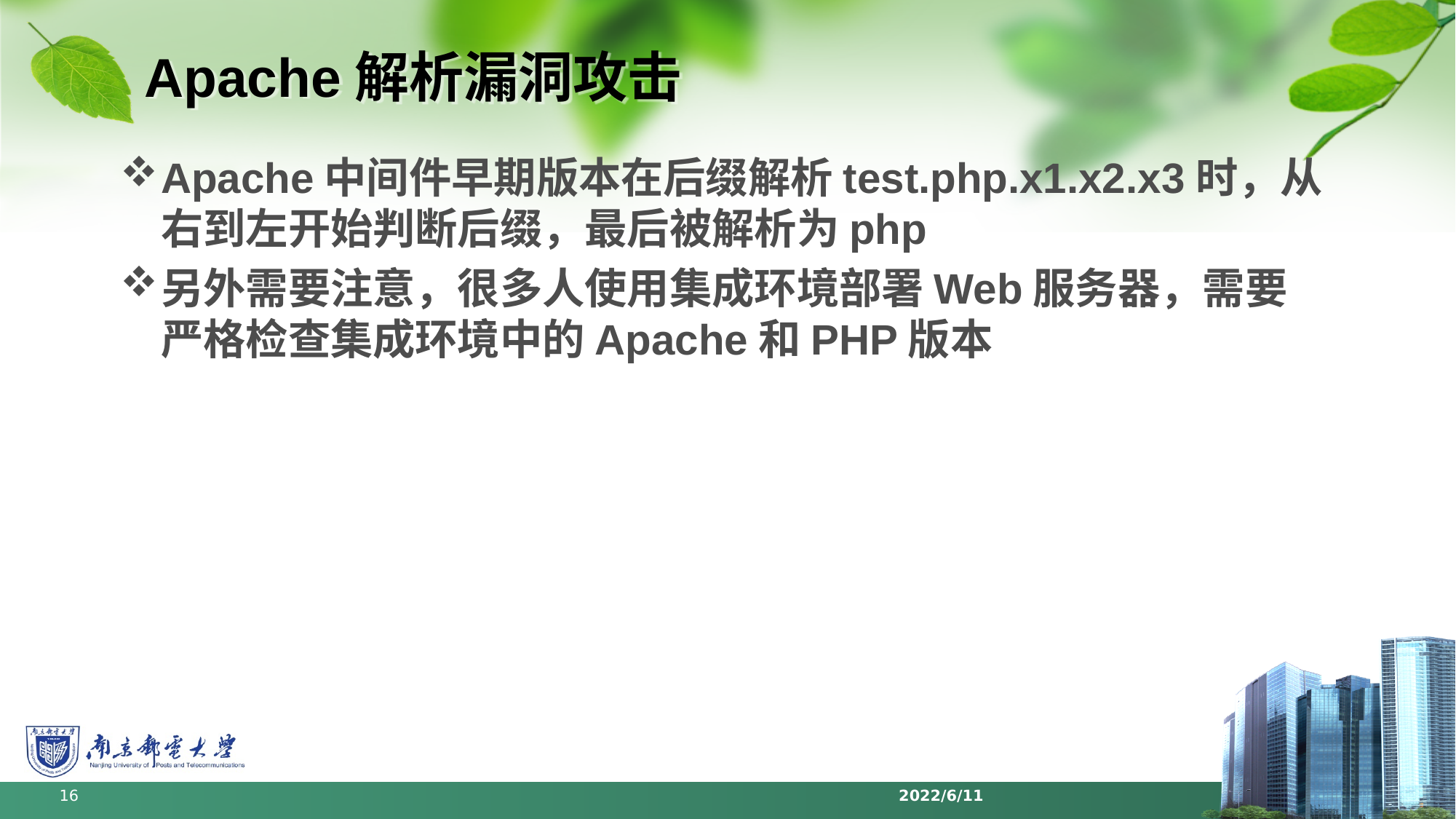

# Apache解析漏洞攻击
Apache中间件早期版本在后缀解析test.php.x1.x2.x3时，从右到左开始判断后缀，最后被解析为php
另外需要注意，很多人使用集成环境部署Web服务器，需要严格检查集成环境中的Apache和PHP版本
16
2022/6/11